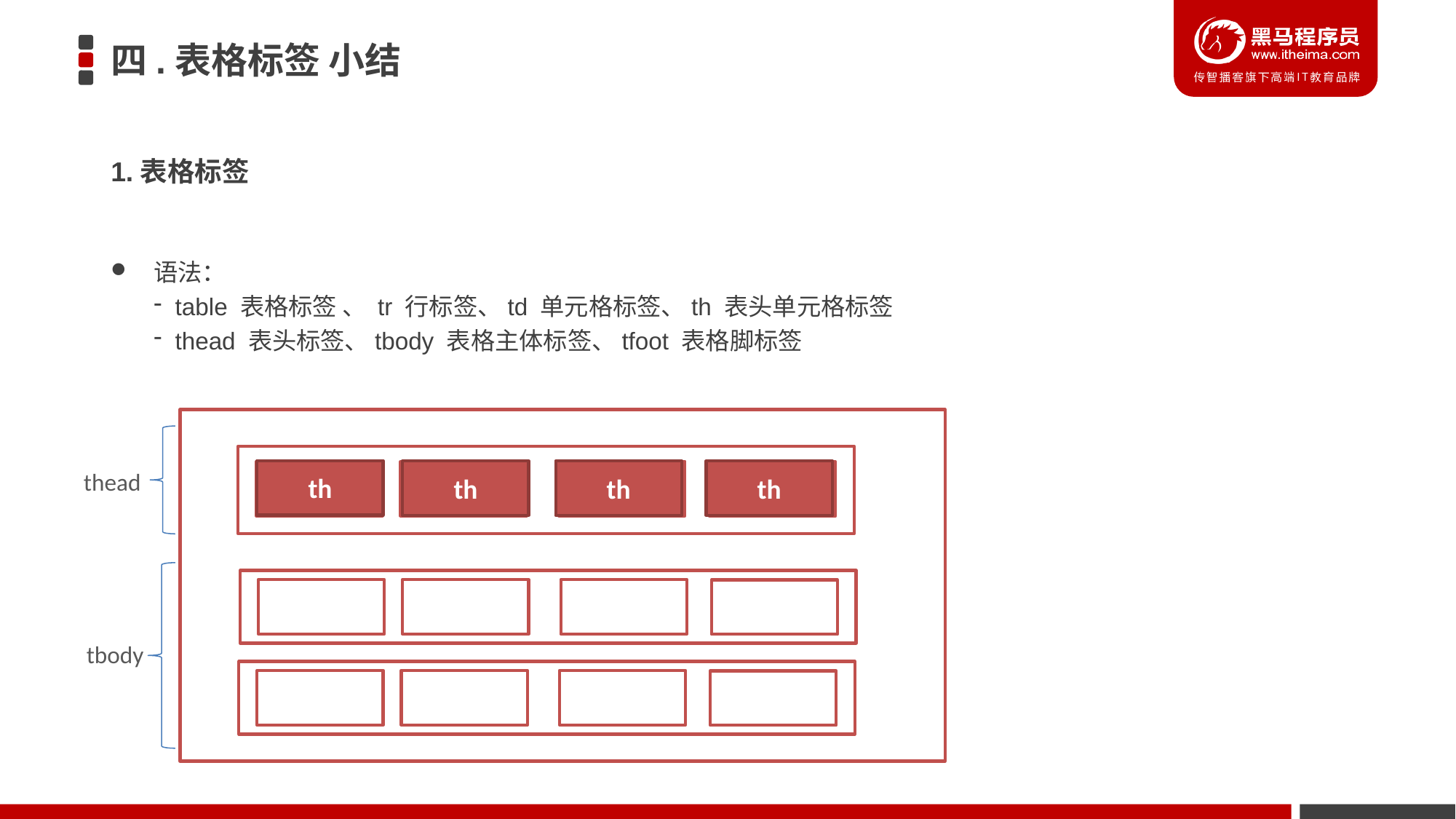

# 四.表格标签 小结
1.表格标签
语法：
table 表格标签 、 tr 行标签、td 单元格标签、th 表头单元格标签
thead 表头标签、tbody 表格主体标签、tfoot 表格脚标签

thead

th
th
th
th

tbody